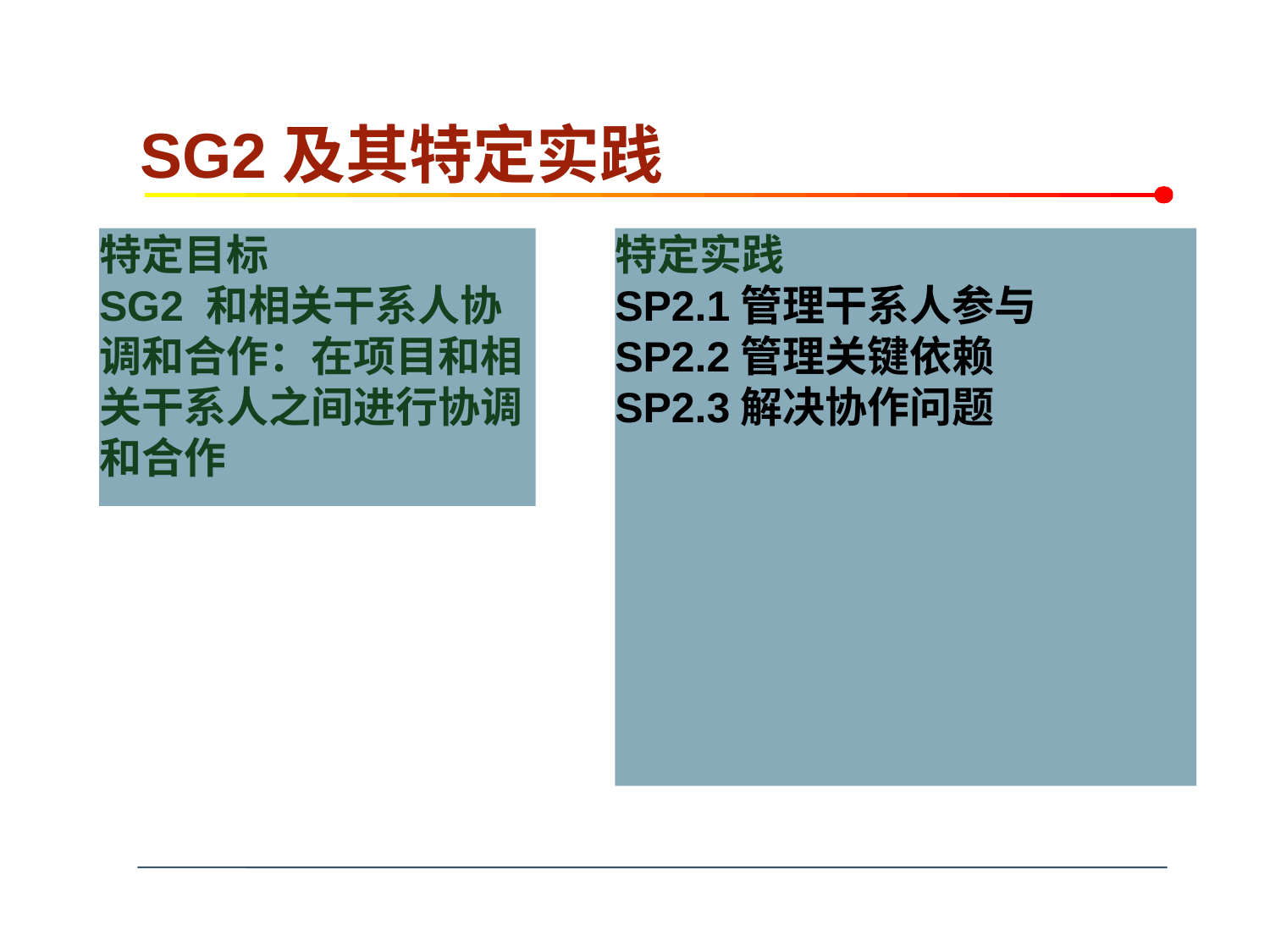

# SG2及其特定实践
特定目标
SG2 和相关干系人协调和合作：在项目和相关干系人之间进行协调和合作
特定实践
SP2.1管理干系人参与
SP2.2管理关键依赖
SP2.3解决协作问题